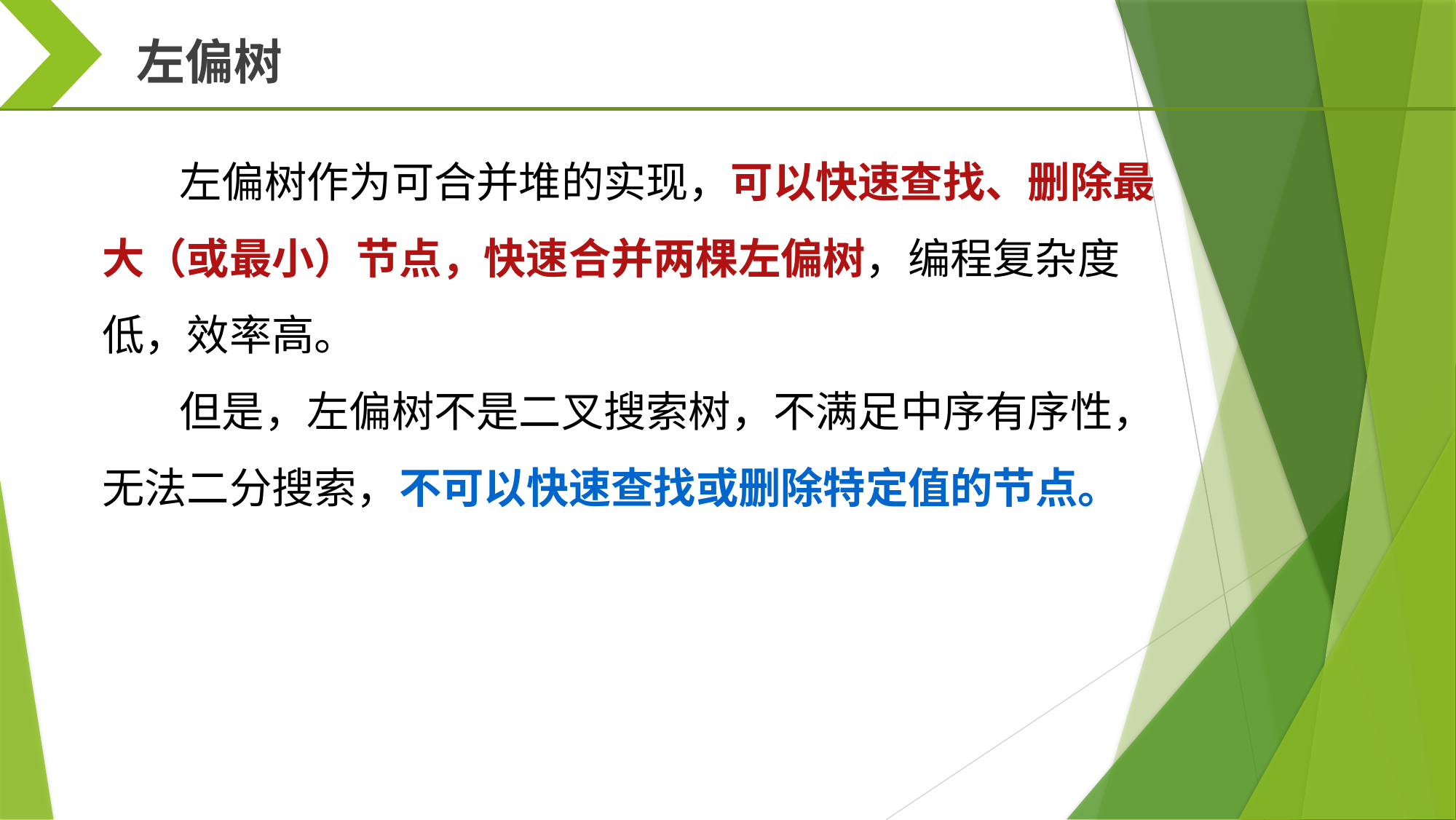

左偏树
左偏树作为可合并堆的实现，可以快速查找、删除最大（或最小）节点，快速合并两棵左偏树，编程复杂度低，效率高。
但是，左偏树不是二叉搜索树，不满足中序有序性，无法二分搜索，不可以快速查找或删除特定值的节点。